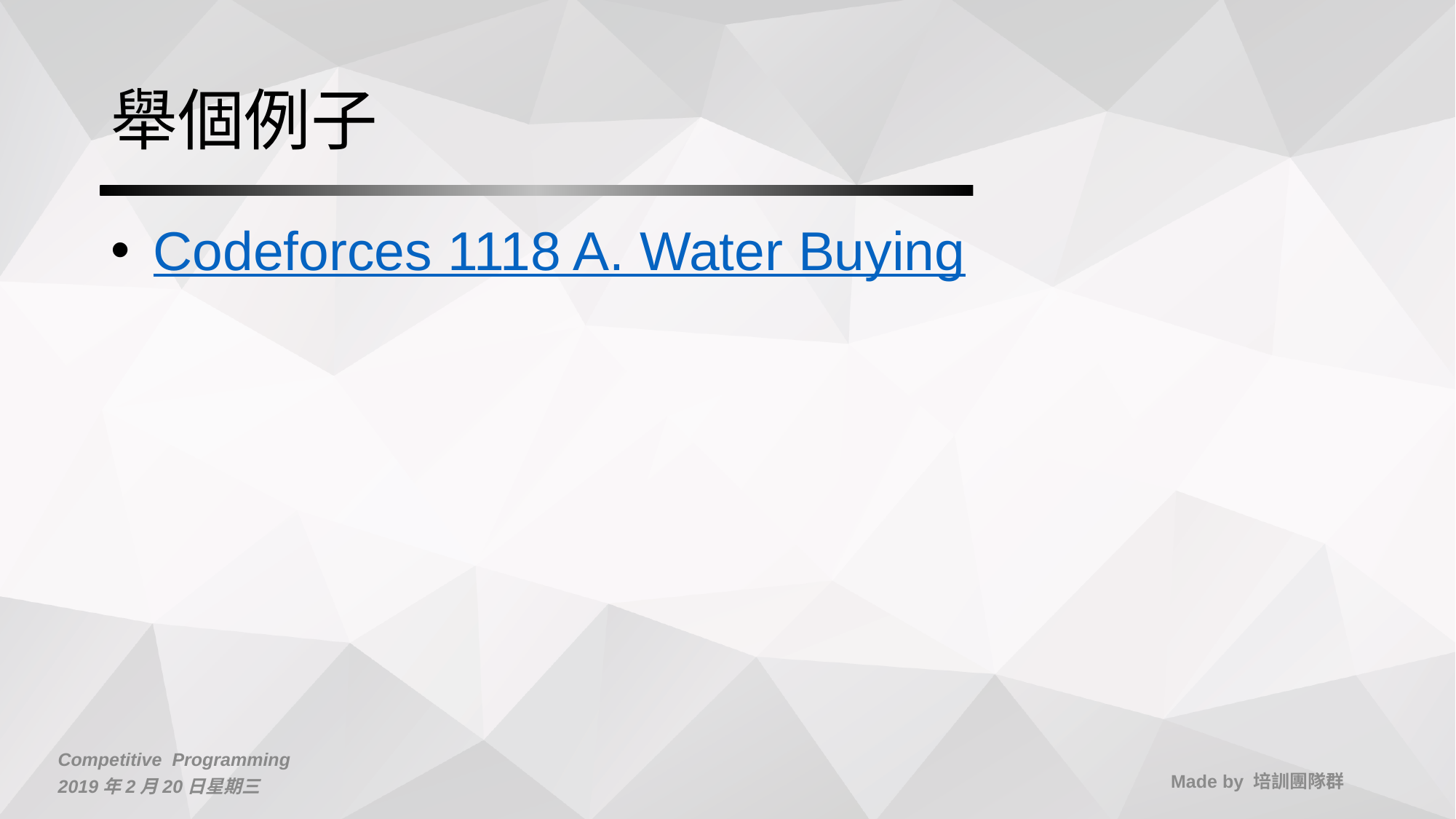

# 舉個例子
 Codeforces 1118 A. Water Buying